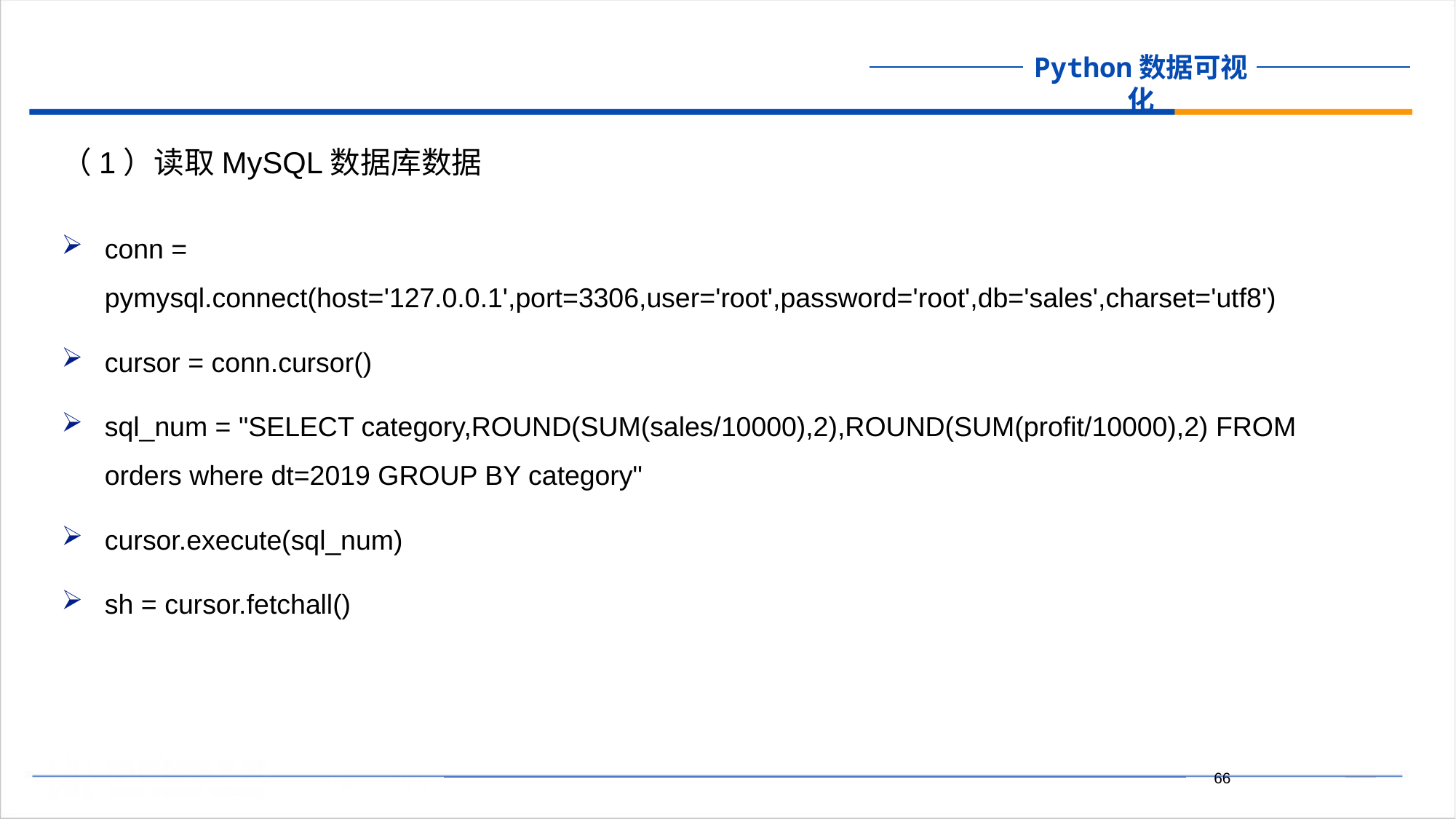

（1）读取MySQL数据库数据
conn = pymysql.connect(host='127.0.0.1',port=3306,user='root',password='root',db='sales',charset='utf8')
cursor = conn.cursor()
sql_num = "SELECT category,ROUND(SUM(sales/10000),2),ROUND(SUM(profit/10000),2) FROM orders where dt=2019 GROUP BY category"
cursor.execute(sql_num)
sh = cursor.fetchall()